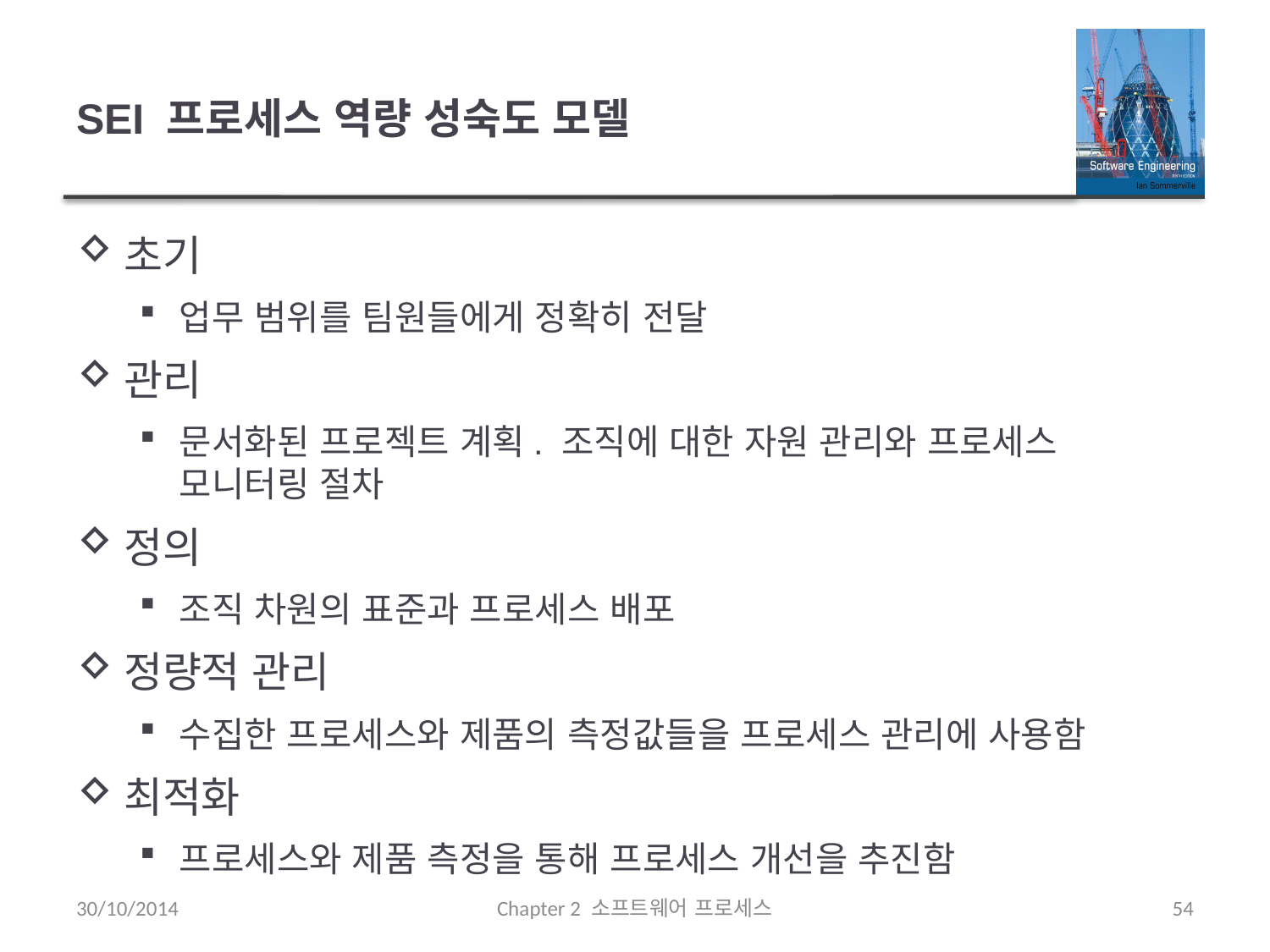

# SEI 프로세스 역량 성숙도 모델
초기
업무 범위를 팀원들에게 정확히 전달
관리
문서화된 프로젝트 계획. 조직에 대한 자원 관리와 프로세스 모니터링 절차
정의
조직 차원의 표준과 프로세스 배포
정량적 관리
수집한 프로세스와 제품의 측정값들을 프로세스 관리에 사용함
최적화
프로세스와 제품 측정을 통해 프로세스 개선을 추진함
30/10/2014
Chapter 2 소프트웨어 프로세스
54